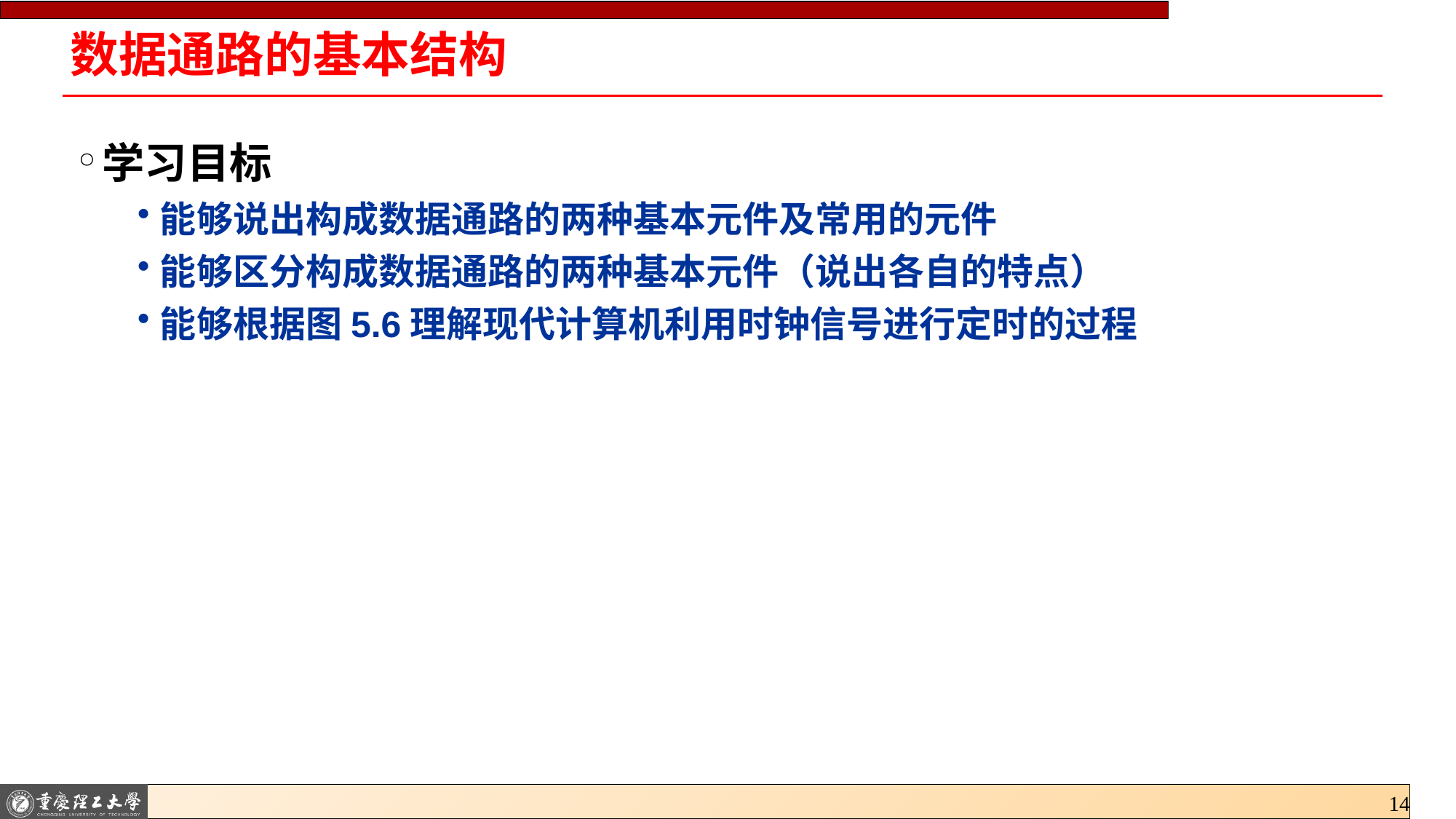

# 数据通路的基本结构
学习目标
能够说出构成数据通路的两种基本元件及常用的元件
能够区分构成数据通路的两种基本元件（说出各自的特点）
能够根据图5.6理解现代计算机利用时钟信号进行定时的过程